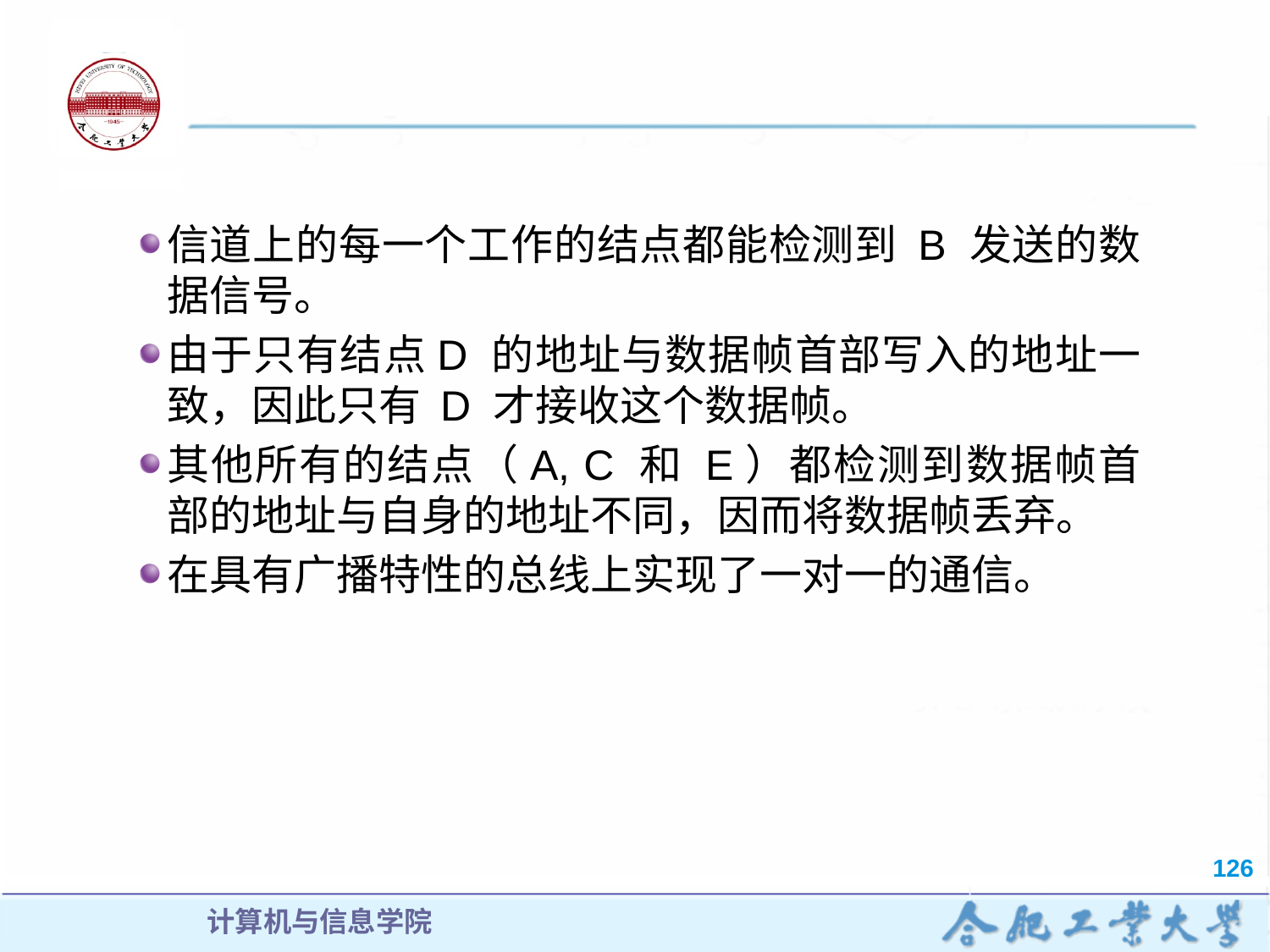

#
信道上的每一个工作的结点都能检测到 B 发送的数据信号。
由于只有结点D 的地址与数据帧首部写入的地址一致，因此只有 D 才接收这个数据帧。
其他所有的结点（A, C 和 E）都检测到数据帧首部的地址与自身的地址不同，因而将数据帧丢弃。
在具有广播特性的总线上实现了一对一的通信。